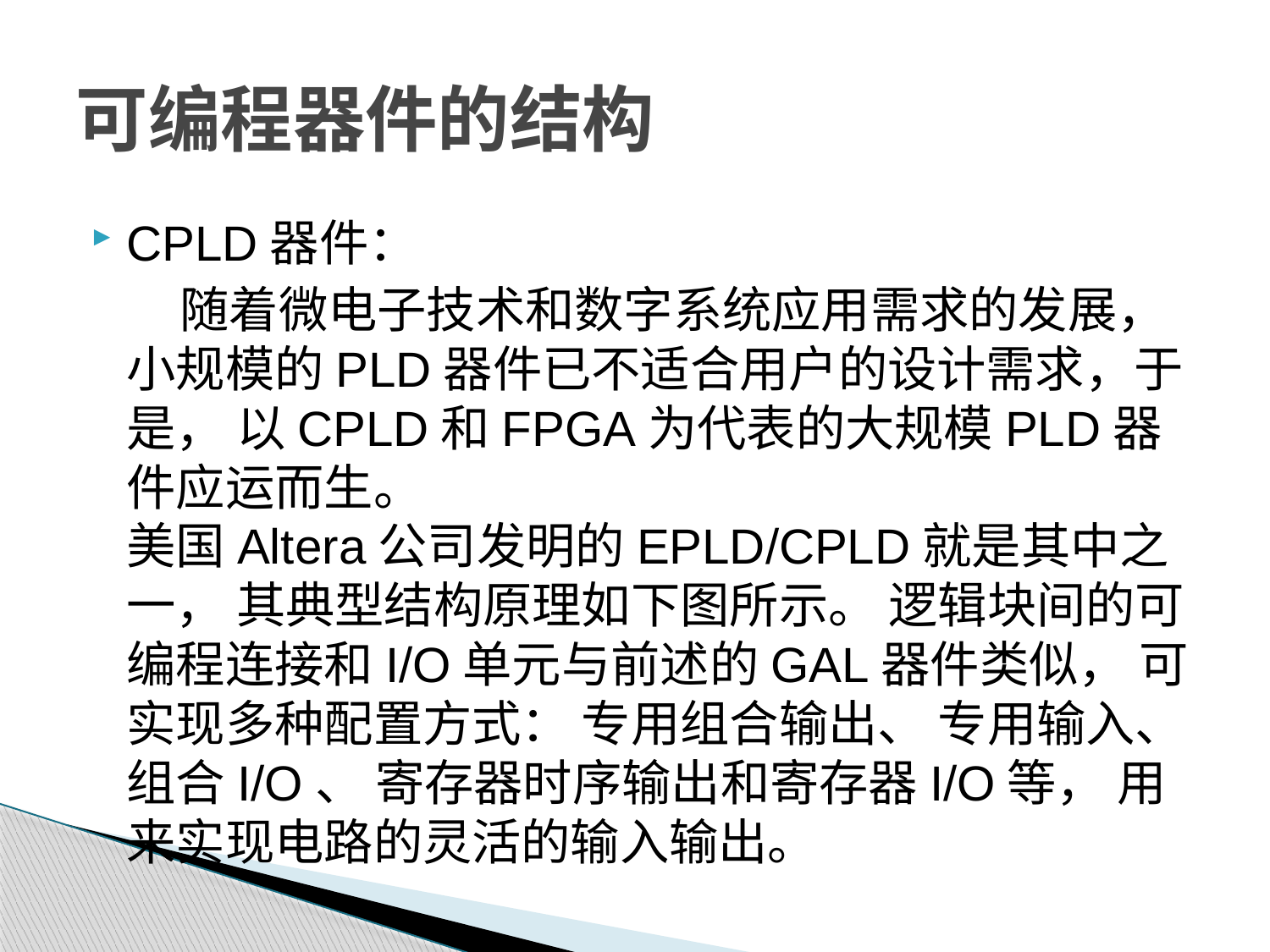

# 可编程器件的结构
CPLD器件：
       随着微电子技术和数字系统应用需求的发展， 小规模的PLD器件已不适合用户的设计需求，于是， 以CPLD和FPGA为代表的大规模PLD器件应运而生。 美国Altera公司发明的EPLD/CPLD就是其中之一， 其典型结构原理如下图所示。 逻辑块间的可编程连接和I/O单元与前述的GAL器件类似， 可实现多种配置方式： 专用组合输出、 专用输入、 组合I/O、 寄存器时序输出和寄存器I/O等， 用来实现电路的灵活的输入输出。